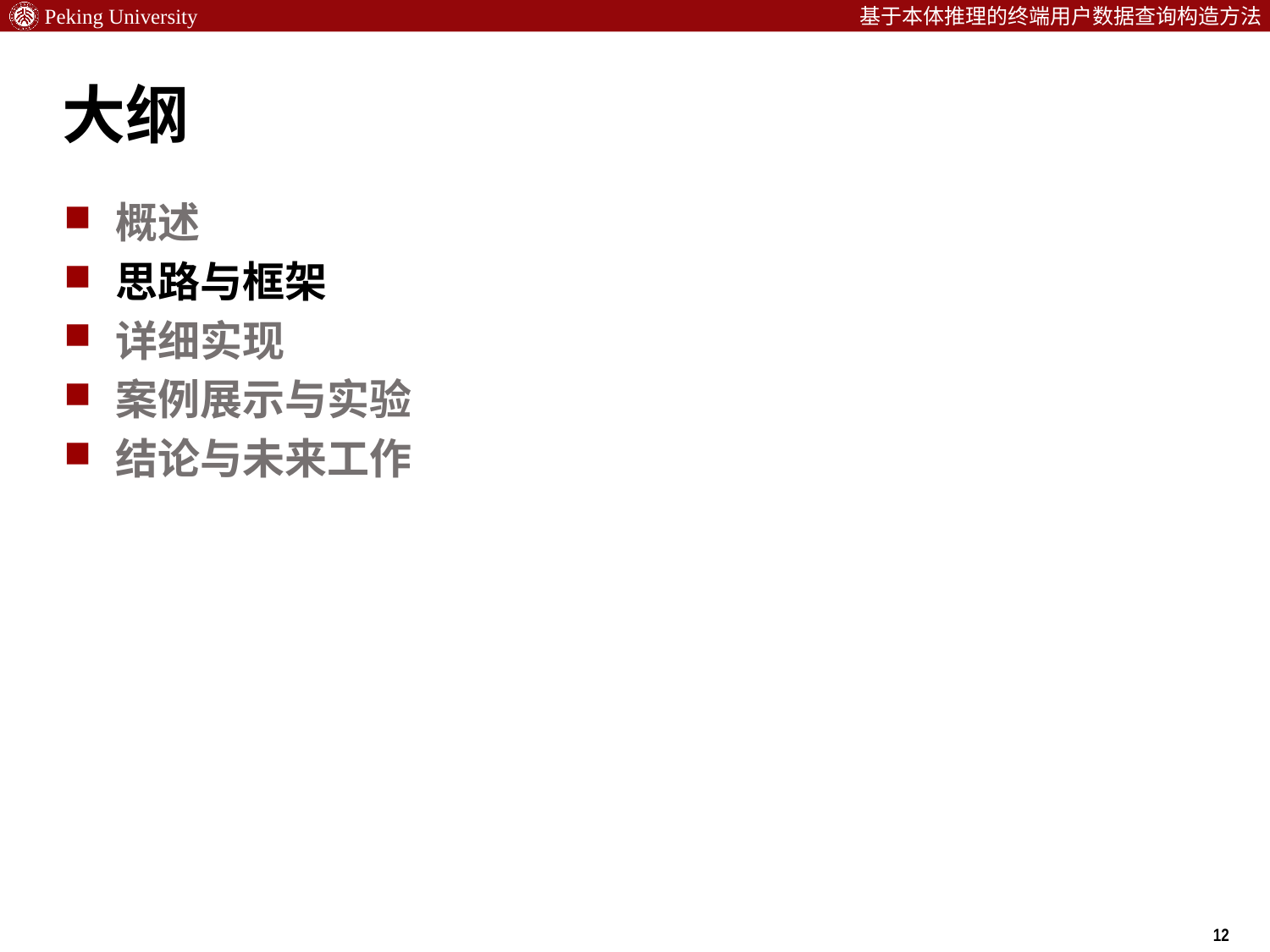

# 大纲
概述
思路与框架
详细实现
案例展示与实验
结论与未来工作